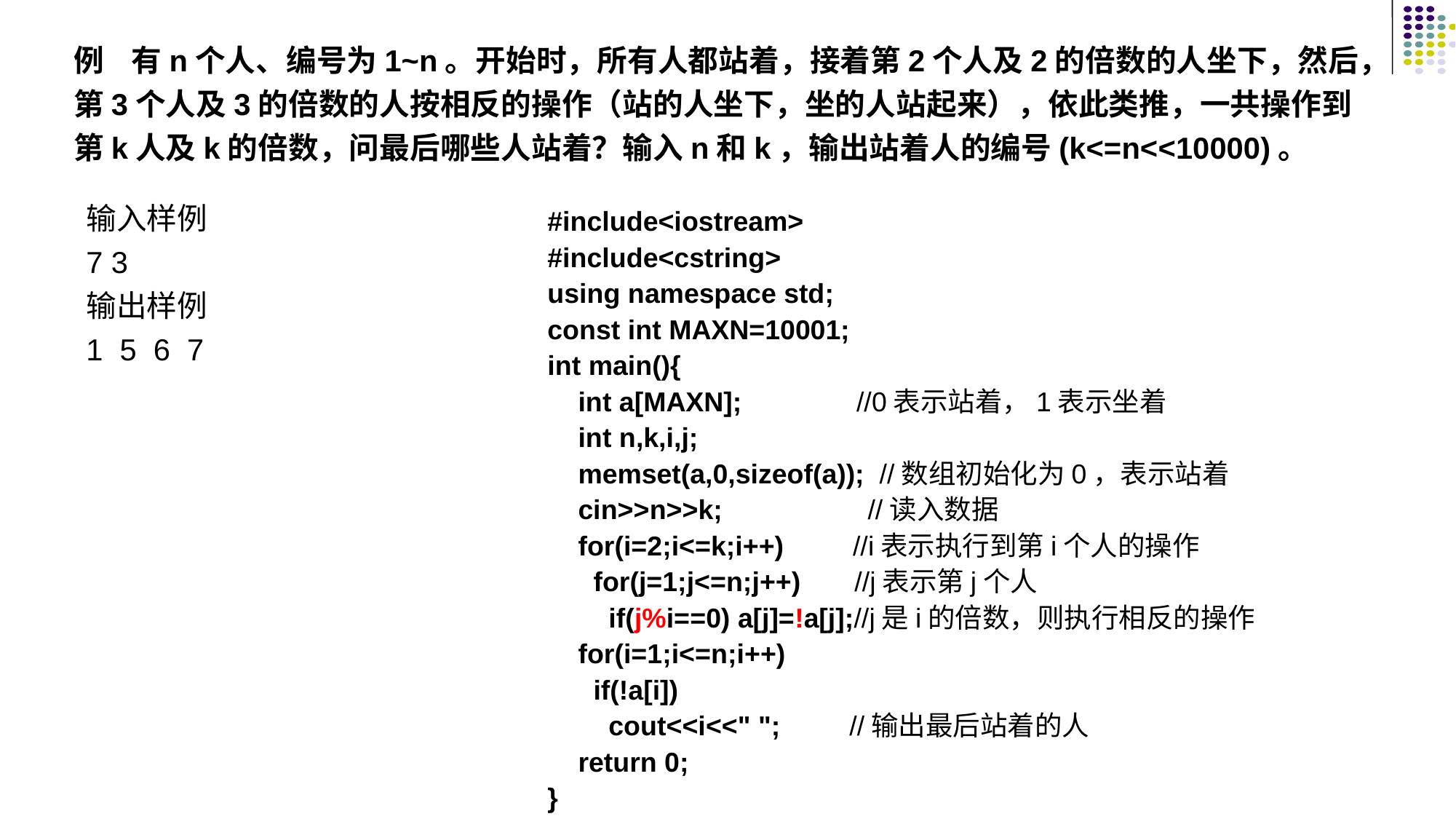

例    有n个人、编号为1~n。开始时，所有人都站着，接着第2个人及2的倍数的人坐下，然后，第3个人及3的倍数的人按相反的操作（站的人坐下，坐的人站起来），依此类推，一共操作到第k人及k的倍数，问最后哪些人站着？输入n和k，输出站着人的编号(k<=n<<10000)。
输入样例
7 3
输出样例
1  5  6  7
#include<iostream>
#include<cstring>
using namespace std;
const int MAXN=10001;
int main(){
    int a[MAXN];               //0表示站着，1表示坐着
    int n,k,i,j;
    memset(a,0,sizeof(a));  //数组初始化为0，表示站着
    cin>>n>>k;                   //读入数据
    for(i=2;i<=k;i++)         //i表示执行到第i个人的操作
      for(j=1;j<=n;j++)       //j表示第j个人
        if(j%i==0) a[j]=!a[j];//j是i的倍数，则执行相反的操作
    for(i=1;i<=n;i++)
      if(!a[i])
        cout<<i<<" ";         //输出最后站着的人
    return 0;
}